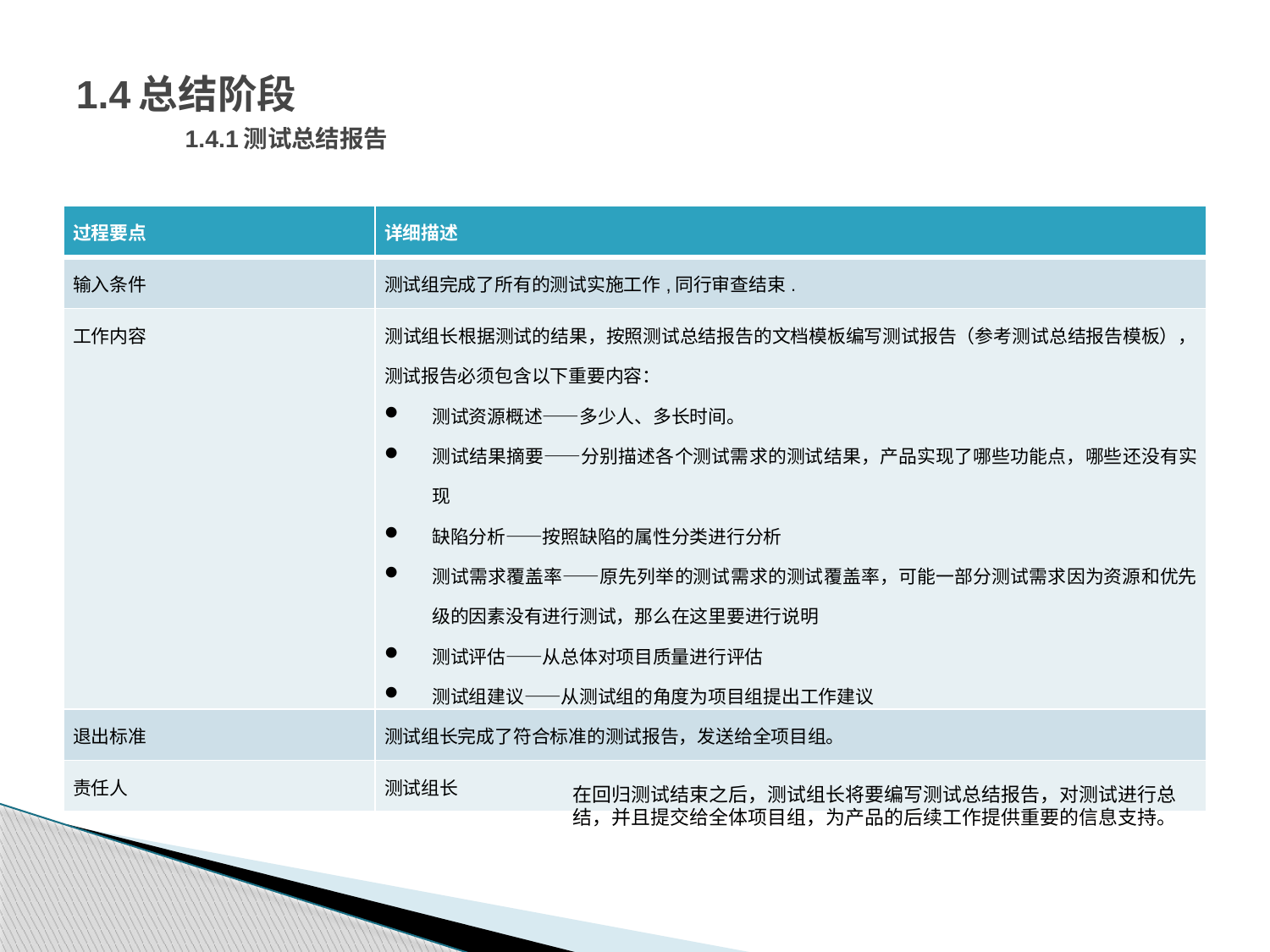

# 1.4总结阶段 1.4.1测试总结报告
| 过程要点 | 详细描述 |
| --- | --- |
| 输入条件 | 测试组完成了所有的测试实施工作,同行审查结束. |
| 工作内容 | 测试组长根据测试的结果，按照测试总结报告的文档模板编写测试报告（参考测试总结报告模板），测试报告必须包含以下重要内容： 测试资源概述——多少人、多长时间。 测试结果摘要——分别描述各个测试需求的测试结果，产品实现了哪些功能点，哪些还没有实现 缺陷分析——按照缺陷的属性分类进行分析 测试需求覆盖率——原先列举的测试需求的测试覆盖率，可能一部分测试需求因为资源和优先级的因素没有进行测试，那么在这里要进行说明 测试评估——从总体对项目质量进行评估 测试组建议——从测试组的角度为项目组提出工作建议 |
| 退出标准 | 测试组长完成了符合标准的测试报告，发送给全项目组。 |
| 责任人 | 测试组长 |
在回归测试结束之后，测试组长将要编写测试总结报告，对测试进行总结，并且提交给全体项目组，为产品的后续工作提供重要的信息支持。